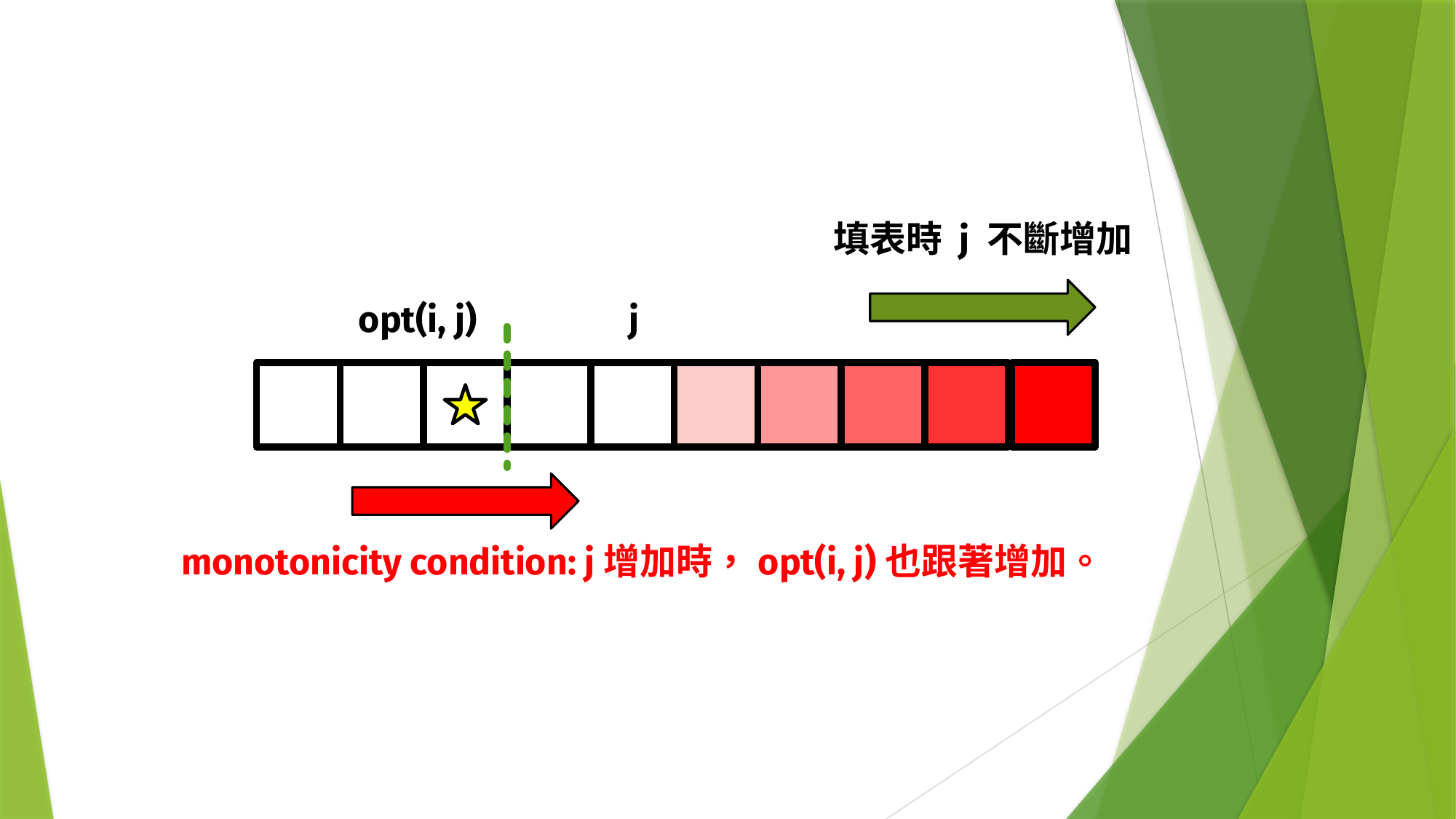

填表時 j 不斷增加

j
opt(i, j)

monotonicity condition: j增加時，opt(i, j)也跟著增加。